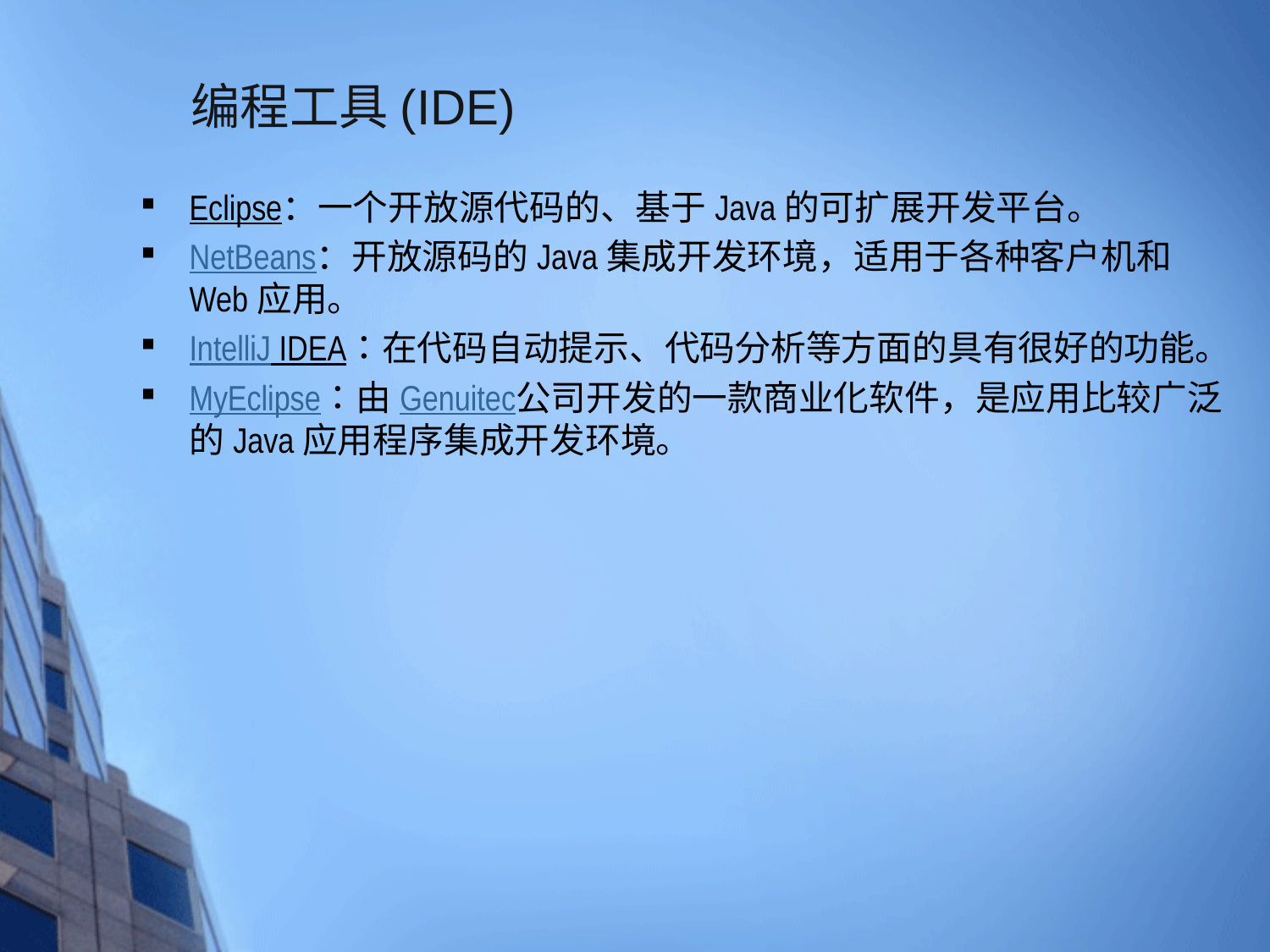

编程工具(IDE)
Eclipse：一个开放源代码的、基于Java的可扩展开发平台。
NetBeans：开放源码的Java集成开发环境，适用于各种客户机和Web应用。
IntelliJ IDEA：在代码自动提示、代码分析等方面的具有很好的功能。
MyEclipse：由Genuitec公司开发的一款商业化软件，是应用比较广泛的Java应用程序集成开发环境。